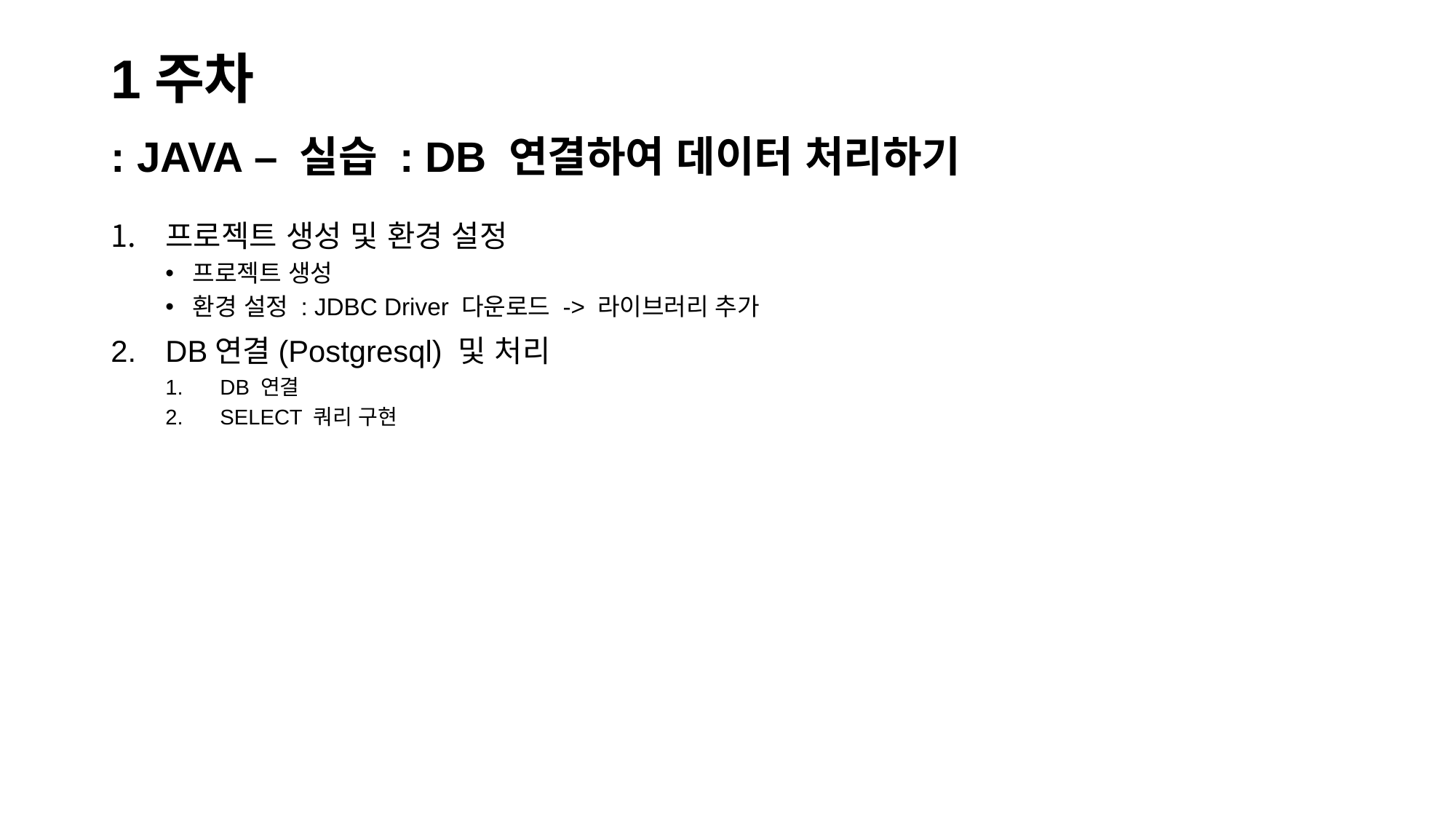

# 1주차
: JAVA – 실습 : DB 연결하여 데이터 처리하기
프로젝트 생성 및 환경 설정
프로젝트 생성
환경 설정 : JDBC Driver 다운로드 -> 라이브러리 추가
DB연결(Postgresql) 및 처리
DB 연결
SELECT 쿼리 구현